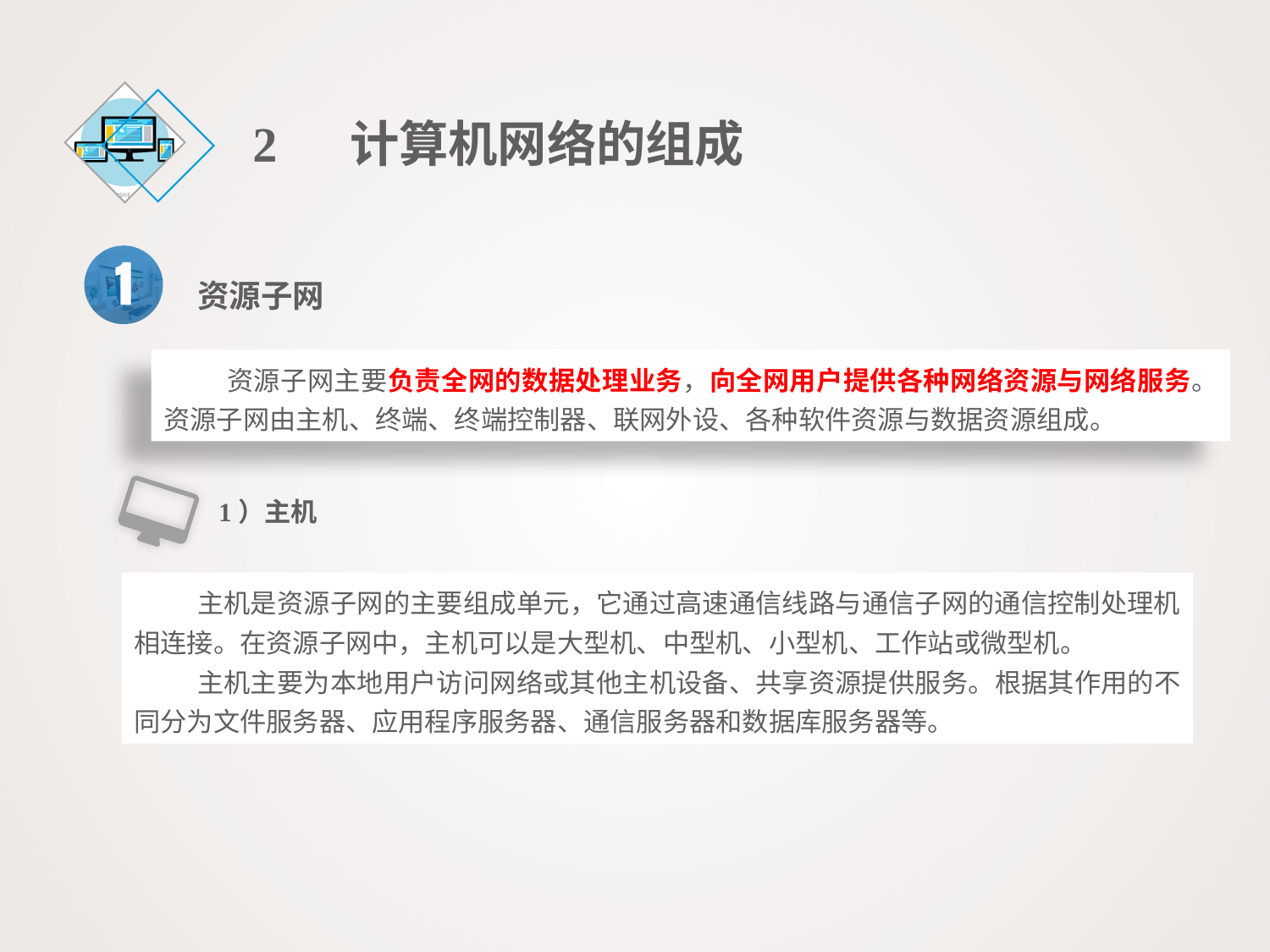

2　 计算机网络的组成

1
资源子网
资源子网主要负责全网的数据处理业务，向全网用户提供各种网络资源与网络服务。资源子网由主机、终端、终端控制器、联网外设、各种软件资源与数据资源组成。

1）主机
主机是资源子网的主要组成单元，它通过高速通信线路与通信子网的通信控制处理机相连接。在资源子网中，主机可以是大型机、中型机、小型机、工作站或微型机。
主机主要为本地用户访问网络或其他主机设备、共享资源提供服务。根据其作用的不同分为文件服务器、应用程序服务器、通信服务器和数据库服务器等。